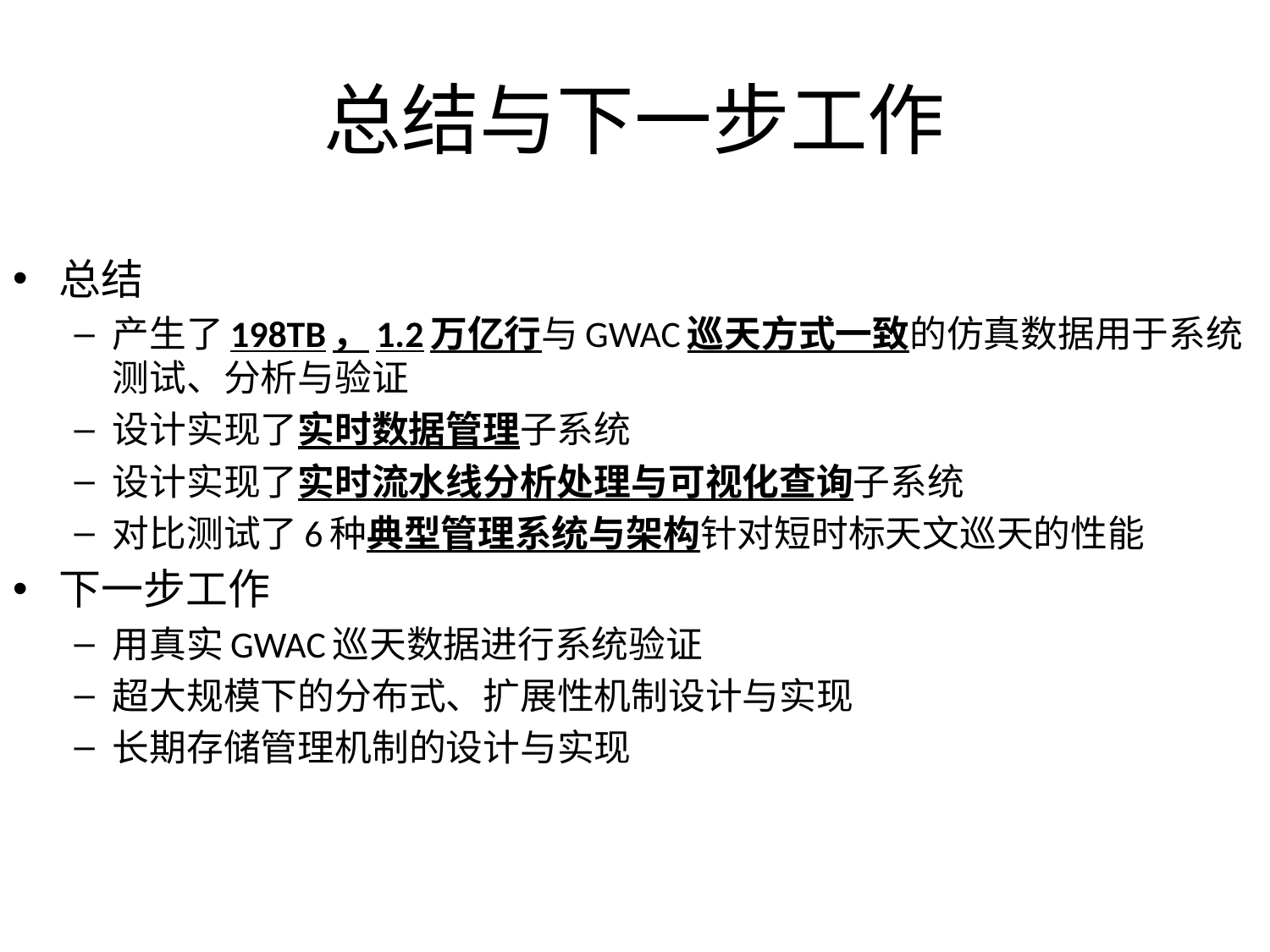

# 总结与下一步工作
总结
产生了198TB，1.2万亿行与GWAC巡天方式一致的仿真数据用于系统测试、分析与验证
设计实现了实时数据管理子系统
设计实现了实时流水线分析处理与可视化查询子系统
对比测试了6种典型管理系统与架构针对短时标天文巡天的性能
下一步工作
用真实GWAC巡天数据进行系统验证
超大规模下的分布式、扩展性机制设计与实现
长期存储管理机制的设计与实现